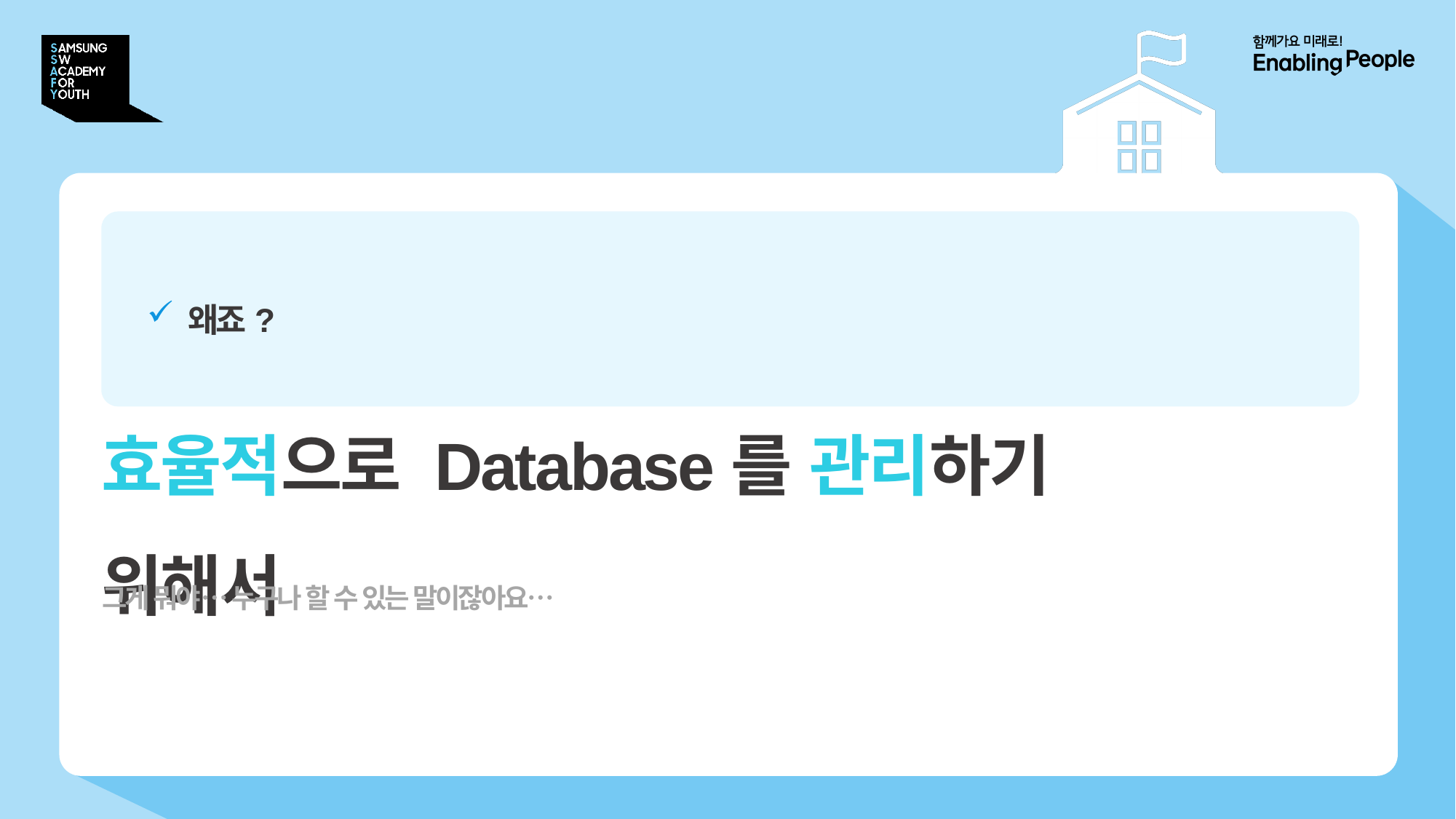

# 시작하며

왜죠?
효율적으로 Database를 관리하기 위해서
그게 뭐야… 누구나 할 수 있는 말이잖아요…